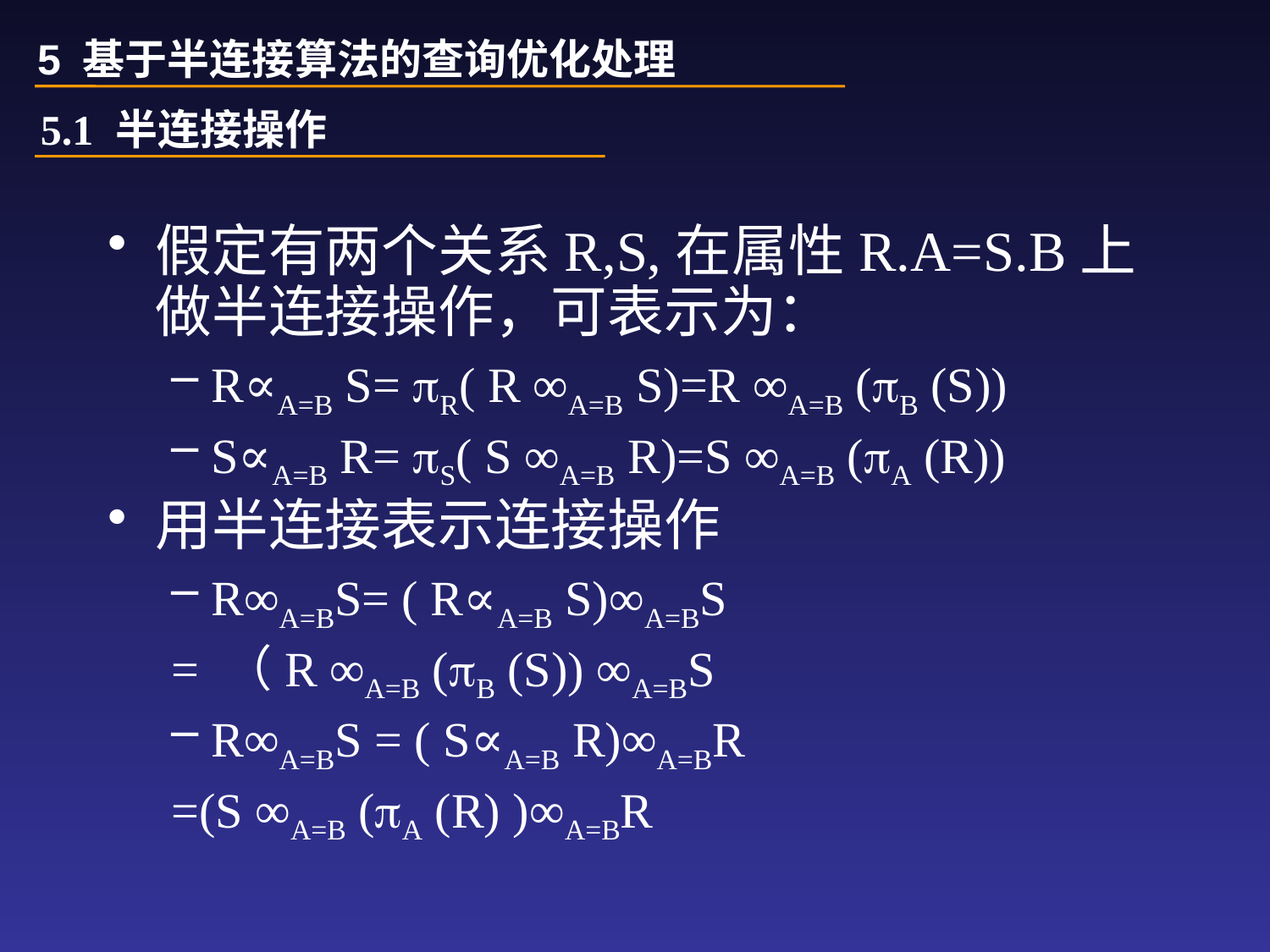

5 基于半连接算法的查询优化处理

5.1 半连接操作

假定有两个关系R,S,在属性R.A=S.B上做半连接操作，可表示为：
R∝A=B S= πR( R ∞A=B S)=R ∞A=B (πB (S))
S∝A=B R= πS( S ∞A=B R)=S ∞A=B (πA (R))
用半连接表示连接操作
R∞A=BS= ( R∝A=B S)∞A=BS
= （R ∞A=B (πB (S)) ∞A=BS
R∞A=BS = ( S∝A=B R)∞A=BR
=(S ∞A=B (πA (R) )∞A=BR